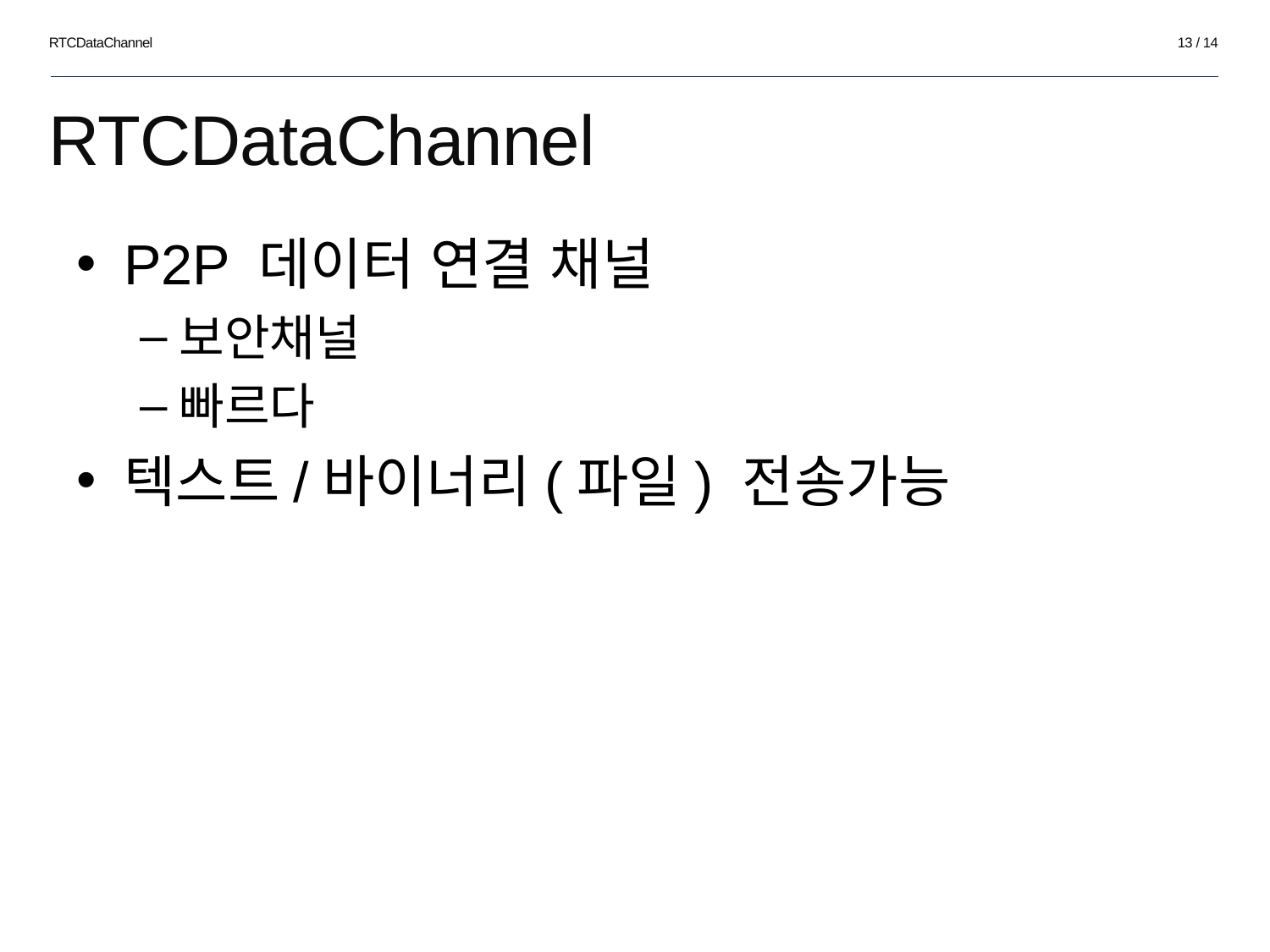

RTCDataChannel
13 / 14
# RTCDataChannel

P2P 데이터 연결 채널
보안채널
빠르다
텍스트/바이너리(파일) 전송가능